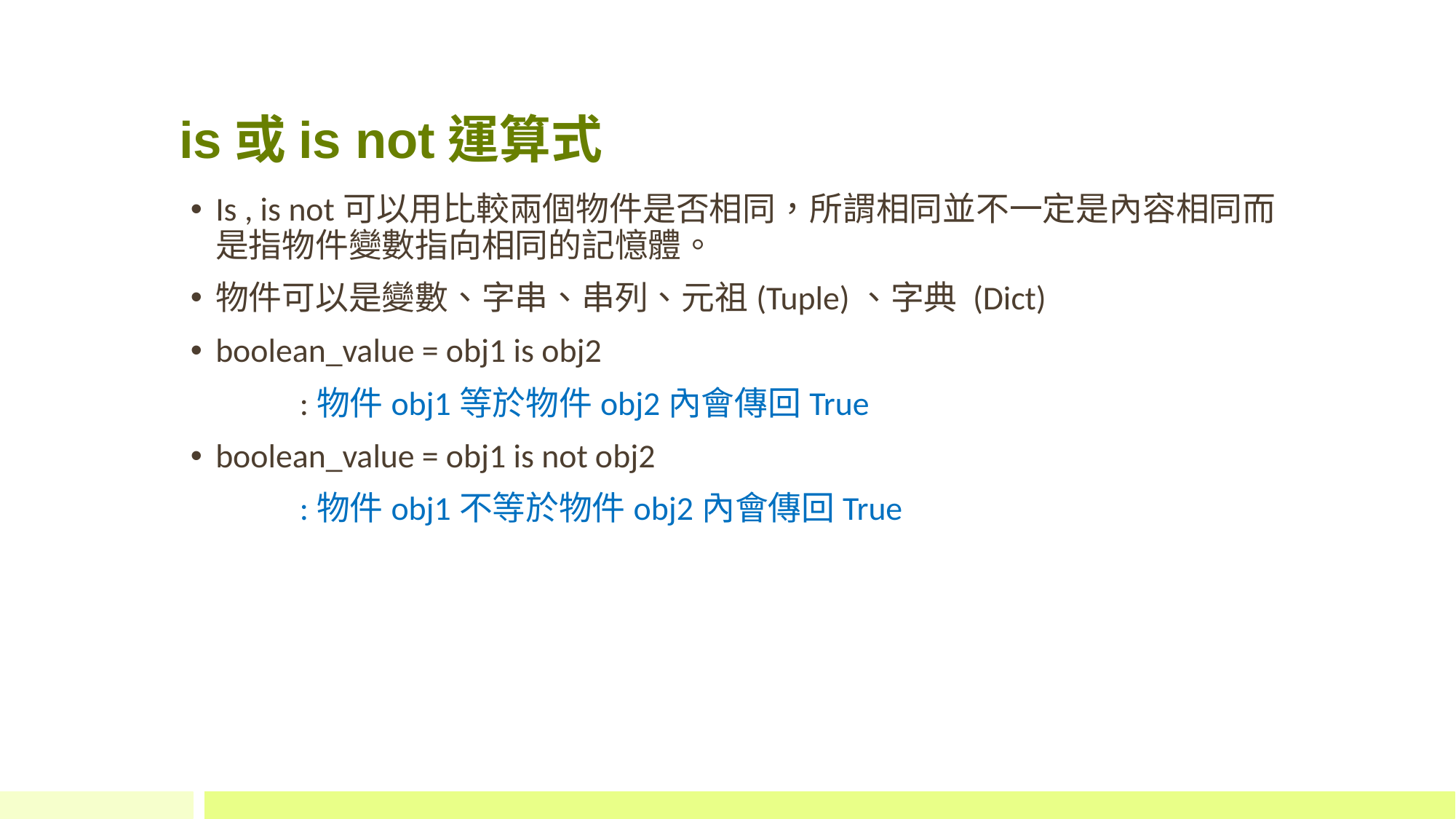

# is或is not運算式
Is , is not可以用比較兩個物件是否相同，所謂相同並不一定是內容相同而是指物件變數指向相同的記憶體。
物件可以是變數、字串、串列、元祖(Tuple)、字典 (Dict)
boolean_value = obj1 is obj2
	:物件obj1等於物件obj2內會傳回True
boolean_value = obj1 is not obj2
	:物件obj1不等於物件obj2內會傳回True